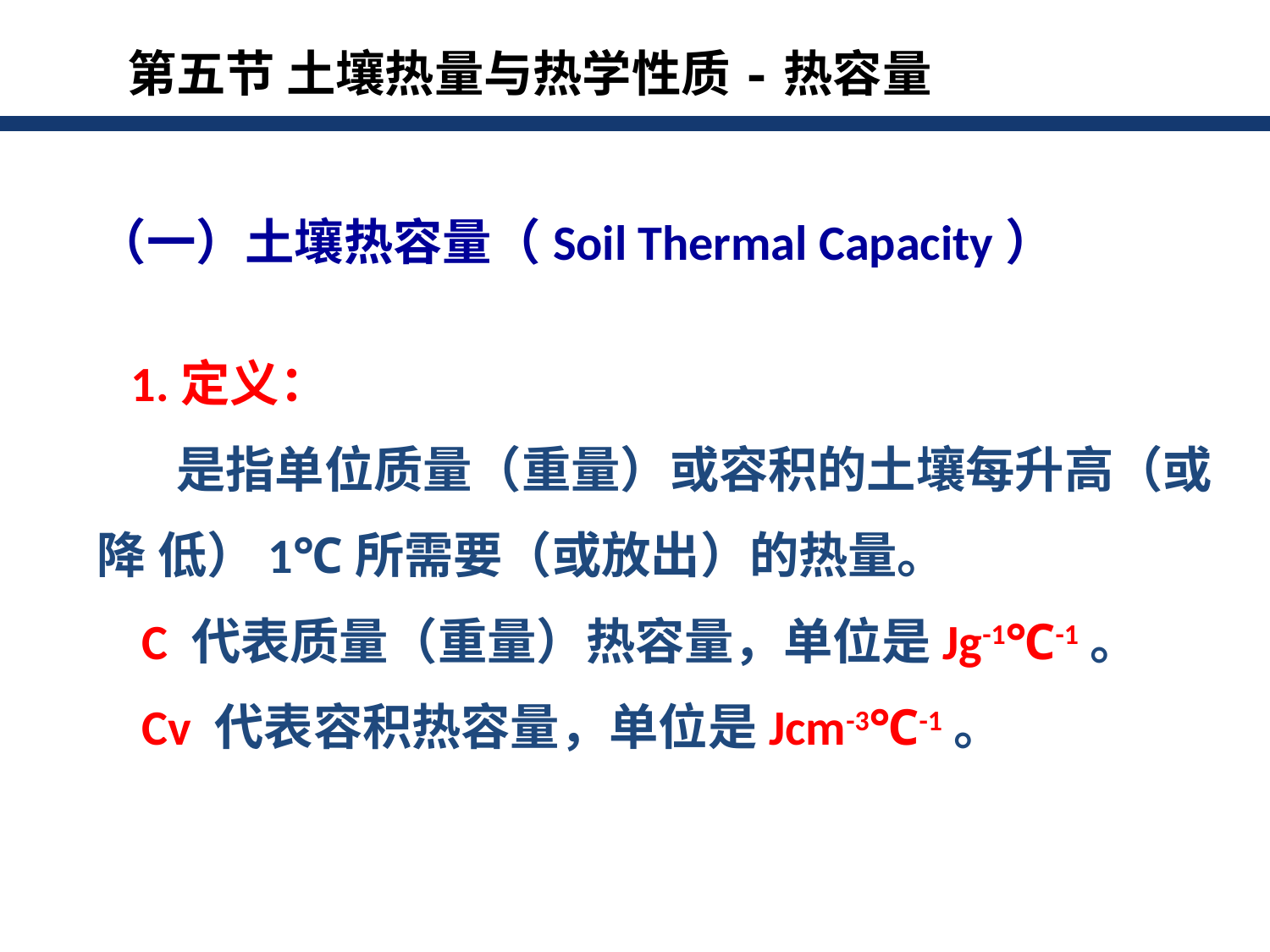

第五节 土壤热量与热学性质-热容量

（一）土壤热容量（Soil Thermal Capacity）

   1.定义：
      是指单位质量（重量）或容积的土壤每升高（或降 低）1℃所需要（或放出）的热量。
    C 代表质量（重量）热容量，单位是Jg-1℃-1。
    Cv 代表容积热容量，单位是Jcm-3℃-1。